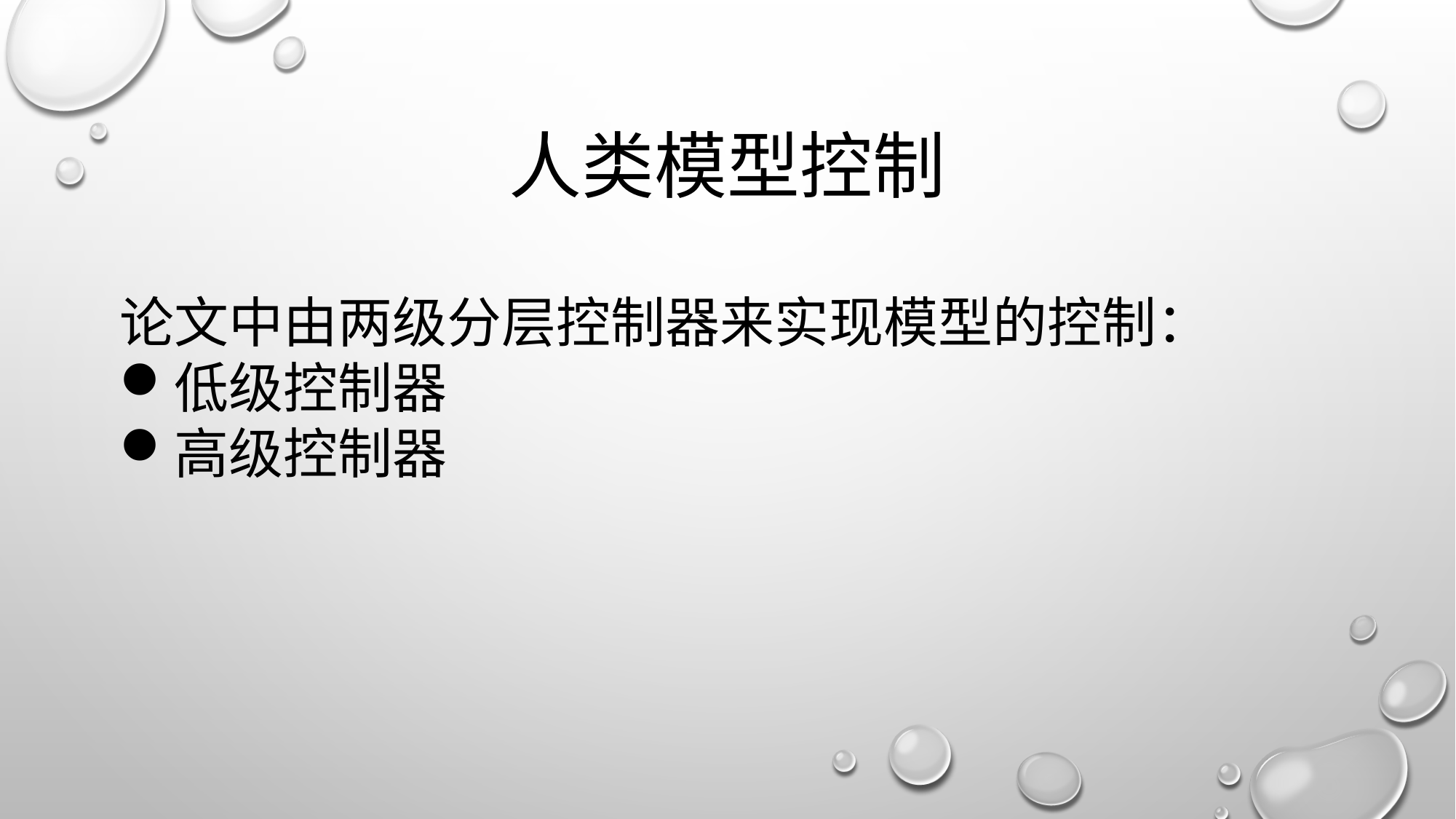

# 人类模型控制
论文中由两级分层控制器来实现模型的控制：
低级控制器
高级控制器